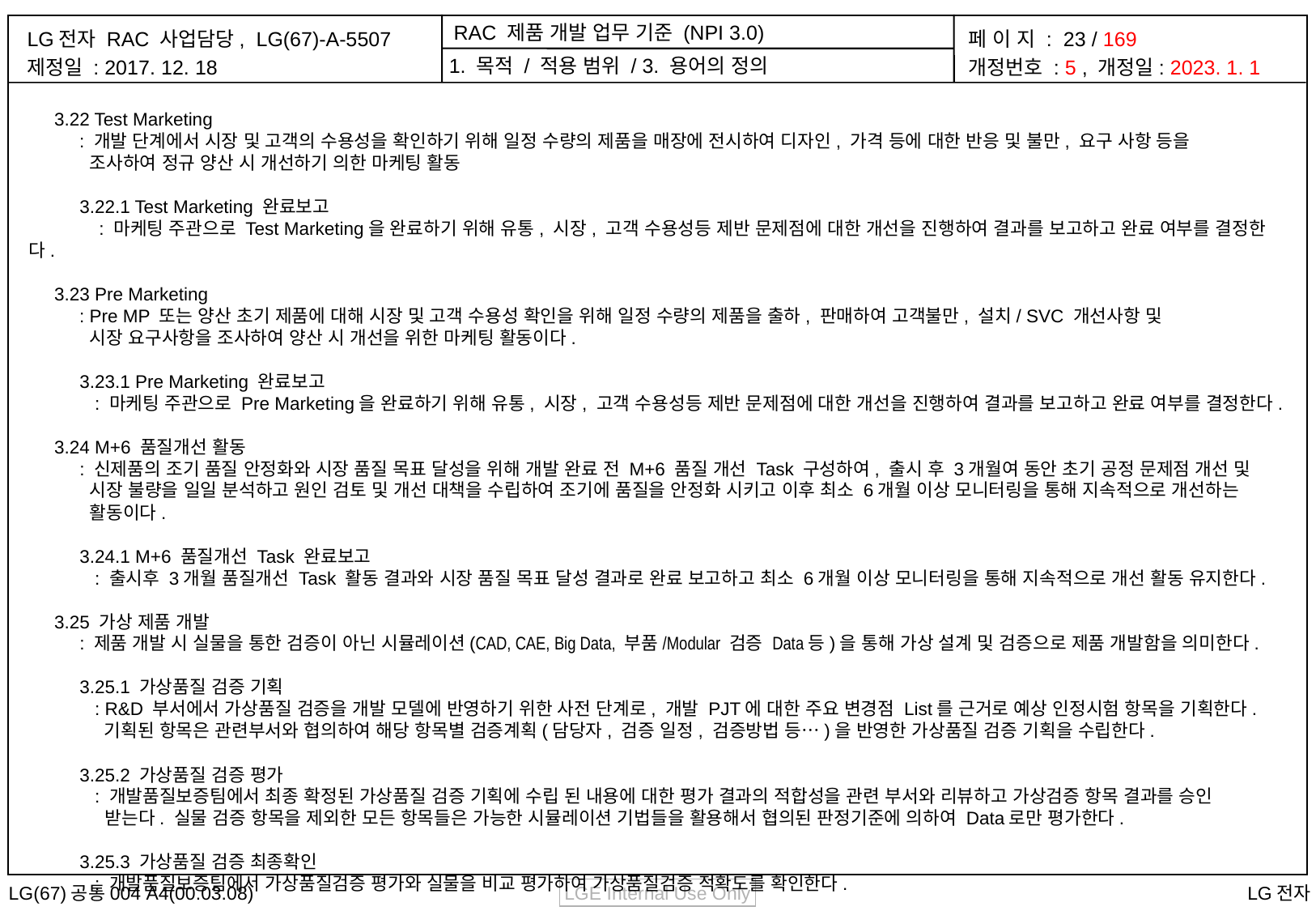

1. 목적 / 적용 범위 / 3. 용어의 정의
     3.22 Test Marketing
          : 개발 단계에서 시장 및 고객의 수용성을 확인하기 위해 일정 수량의 제품을 매장에 전시하여 디자인, 가격 등에 대한 반응 및 불만, 요구 사항 등을
            조사하여 정규 양산 시 개선하기 의한 마케팅 활동

          3.22.1 Test Marketing 완료보고
             : 마케팅 주관으로 Test Marketing을 완료하기 위해 유통, 시장, 고객 수용성등 제반 문제점에 대한 개선을 진행하여 결과를 보고하고 완료 여부를 결정한다.

     3.23 Pre Marketing
          : Pre MP 또는 양산 초기 제품에 대해 시장 및 고객 수용성 확인을 위해 일정 수량의 제품을 출하, 판매하여 고객불만, 설치/ SVC 개선사항 및
            시장 요구사항을 조사하여 양산 시 개선을 위한 마케팅 활동이다.

          3.23.1 Pre Marketing 완료보고
             : 마케팅 주관으로 Pre Marketing을 완료하기 위해 유통, 시장, 고객 수용성등 제반 문제점에 대한 개선을 진행하여 결과를 보고하고 완료 여부를 결정한다.

     3.24 M+6 품질개선 활동
          : 신제품의 조기 품질 안정화와 시장 품질 목표 달성을 위해 개발 완료 전 M+6 품질 개선 Task 구성하여, 출시 후 3개월여 동안 초기 공정 문제점 개선 및
            시장 불량을 일일 분석하고 원인 검토 및 개선 대책을 수립하여 조기에 품질을 안정화 시키고 이후 최소 6개월 이상 모니터링을 통해 지속적으로 개선하는
            활동이다.

          3.24.1 M+6 품질개선 Task 완료보고
             : 출시후 3개월 품질개선 Task 활동 결과와 시장 품질 목표 달성 결과로 완료 보고하고 최소 6개월 이상 모니터링을 통해 지속적으로 개선 활동 유지한다.

     3.25 가상 제품 개발
          : 제품 개발 시 실물을 통한 검증이 아닌 시뮬레이션(CAD, CAE, Big Data, 부품/Modular 검증 Data등)을 통해 가상 설계 및 검증으로 제품 개발함을 의미한다.

          3.25.1 가상품질 검증 기획
             : R&D 부서에서 가상품질 검증을 개발 모델에 반영하기 위한 사전 단계로, 개발 PJT에 대한 주요 변경점 List를 근거로 예상 인정시험 항목을 기획한다.
              기획된 항목은 관련부서와 협의하여 해당 항목별 검증계획(담당자, 검증 일정, 검증방법 등…)을 반영한 가상품질 검증 기획을 수립한다.

          3.25.2 가상품질 검증 평가
             : 개발품질보증팀에서 최종 확정된 가상품질 검증 기획에 수립 된 내용에 대한 평가 결과의 적합성을 관련 부서와 리뷰하고 가상검증 항목 결과를 승인
               받는다. 실물 검증 항목을 제외한 모든 항목들은 가능한 시뮬레이션 기법들을 활용해서 협의된 판정기준에 의하여 Data로만 평가한다.

          3.25.3 가상품질 검증 최종확인
             : 개발품질보증팀에서 가상품질검증 평가와 실물을 비교 평가하여 가상품질검증 적확도를 확인한다.